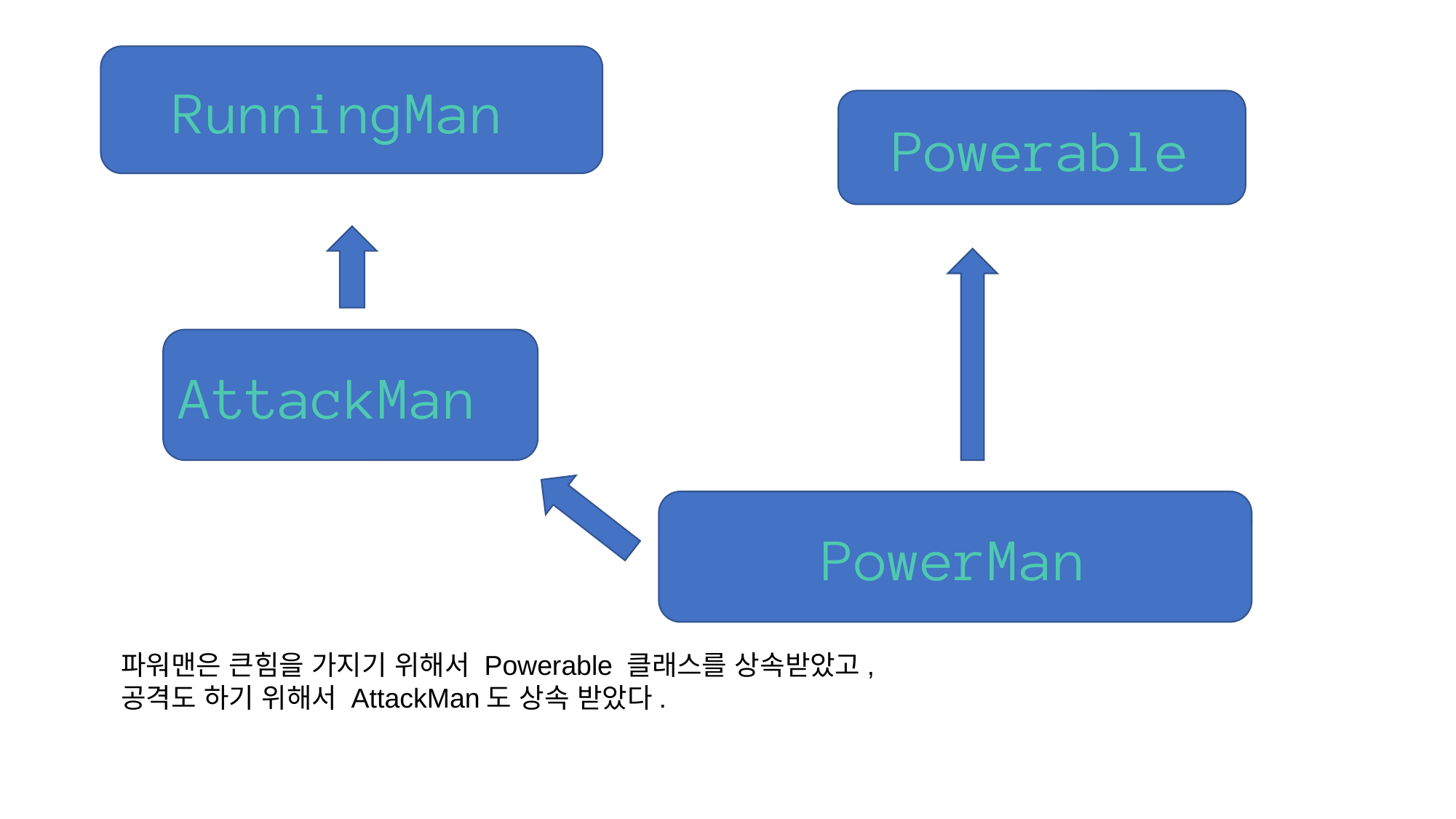

RunningMan
Powerable

AttackMan

PowerMan
파워맨은 큰힘을 가지기 위해서 Powerable 클래스를 상속받았고,
공격도 하기 위해서 AttackMan도 상속 받았다.